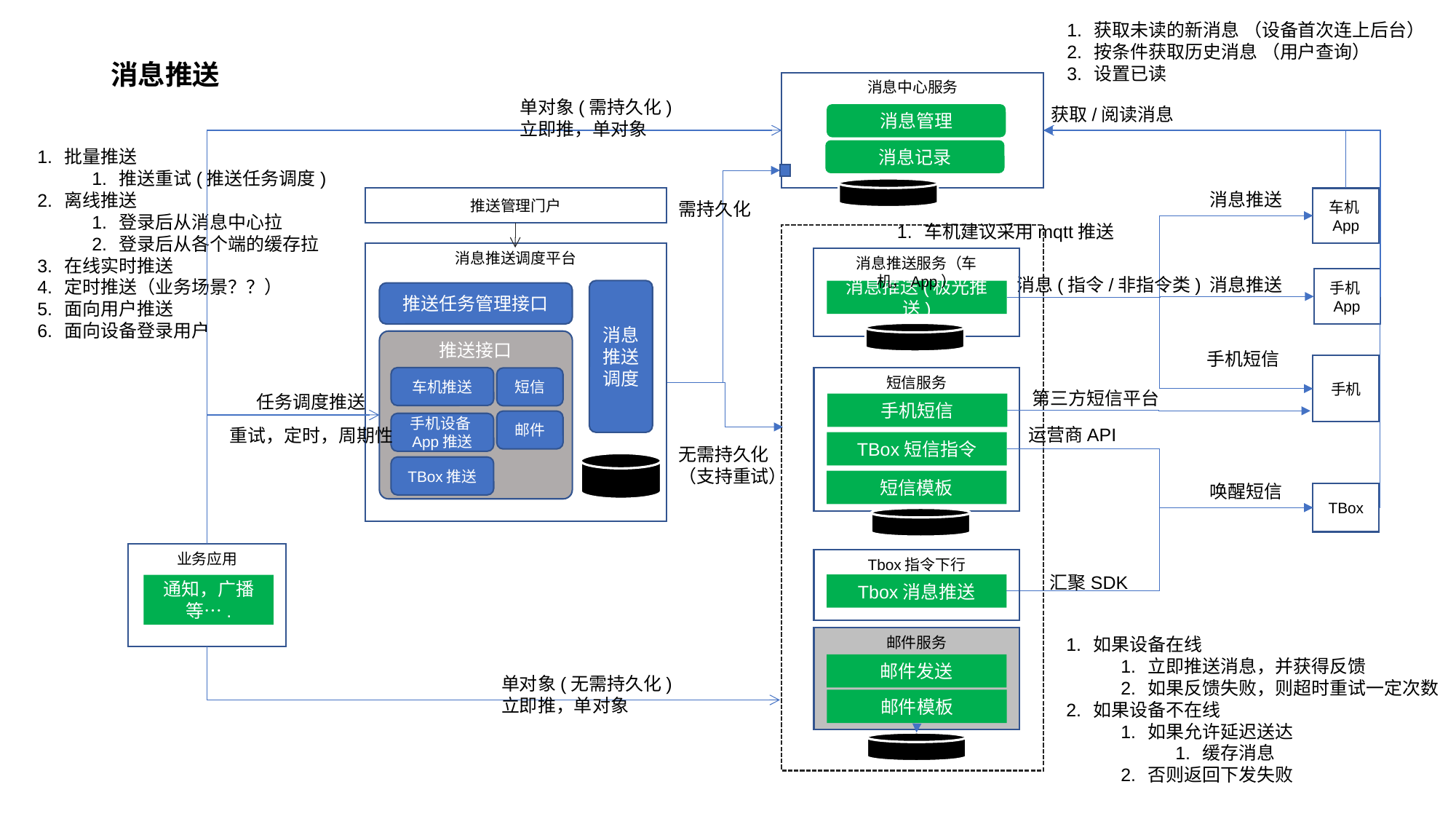

获取未读的新消息 （设备首次连上后台）
按条件获取历史消息 （用户查询）
设置已读
# 消息推送
消息中心服务
单对象(需持久化)
立即推，单对象
获取/阅读消息
消息管理
批量推送
推送重试(推送任务调度)
离线推送
登录后从消息中心拉
登录后从各个端的缓存拉
在线实时推送
定时推送（业务场景？？）
面向用户推送
面向设备登录用户

消息记录

消息推送
推送管理门户
车机App
需持久化
车机建议采用mqtt推送

消息推送调度平台
消息推送服务（车机，App）
消息推送
消息(指令/非指令类)
手机App
消息推送调度
消息推送(极光推送)
推送任务管理接口

推送接口
手机短信
手机
短信服务
车机推送
短信
第三方短信平台
任务调度推送
手机短信
邮件
手机设备App推送
运营商API
重试，定时，周期性
TBox短信指令
无需持久化
（支持重试）

TBox推送
短信模板
唤醒短信
TBox

业务应用
Tbox指令下行
汇聚SDK
Tbox消息推送
通知，广播等….
邮件服务
如果设备在线
立即推送消息，并获得反馈
如果反馈失败，则超时重试一定次数
如果设备不在线
如果允许延迟送达
缓存消息
否则返回下发失败
邮件发送
单对象(无需持久化)
立即推，单对象
邮件模板